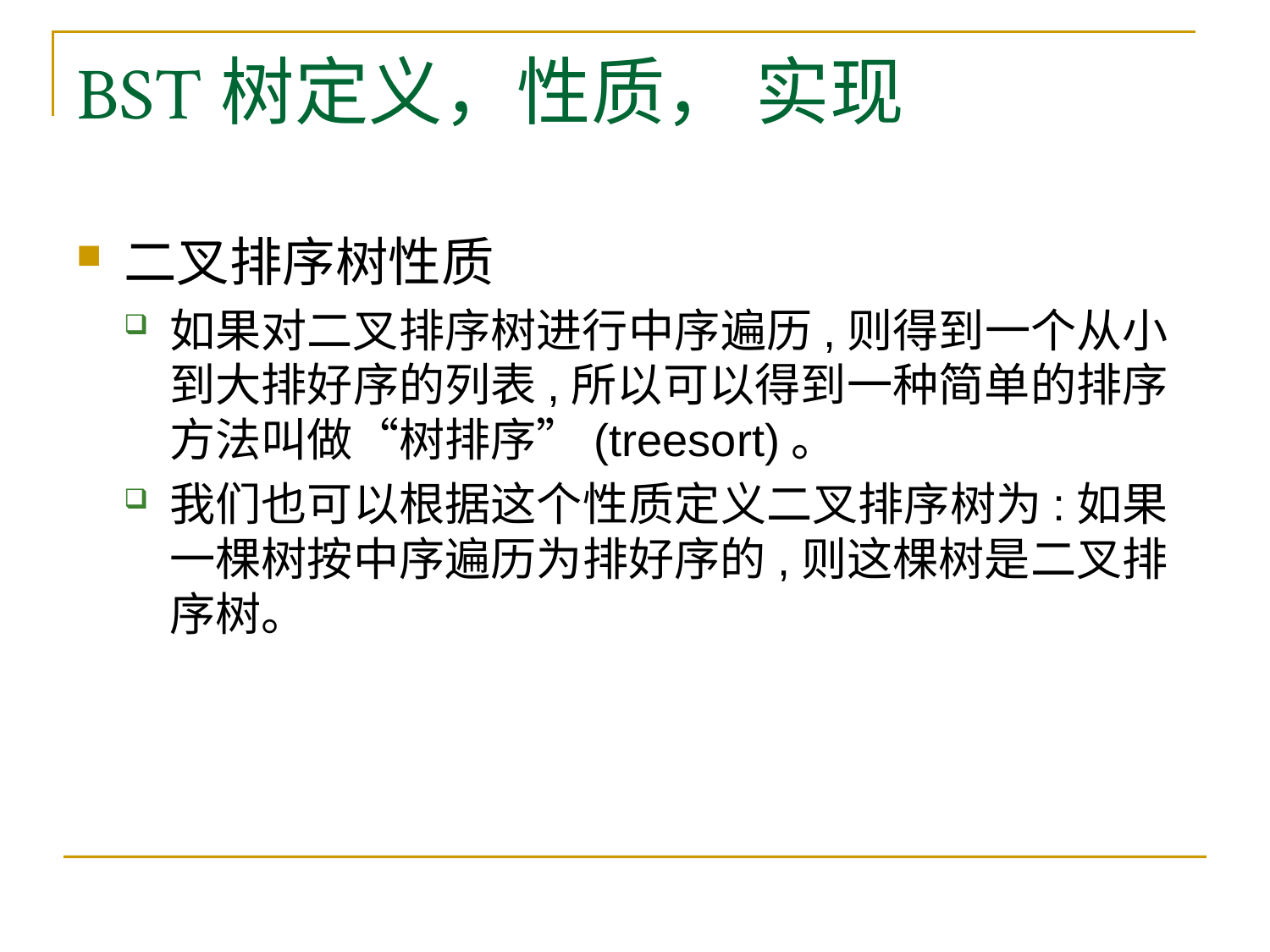

# BST树定义，性质， 实现
二叉排序树性质
如果对二叉排序树进行中序遍历,则得到一个从小到大排好序的列表,所以可以得到一种简单的排序方法叫做“树排序”(treesort)。
我们也可以根据这个性质定义二叉排序树为:如果一棵树按中序遍历为排好序的,则这棵树是二叉排序树。